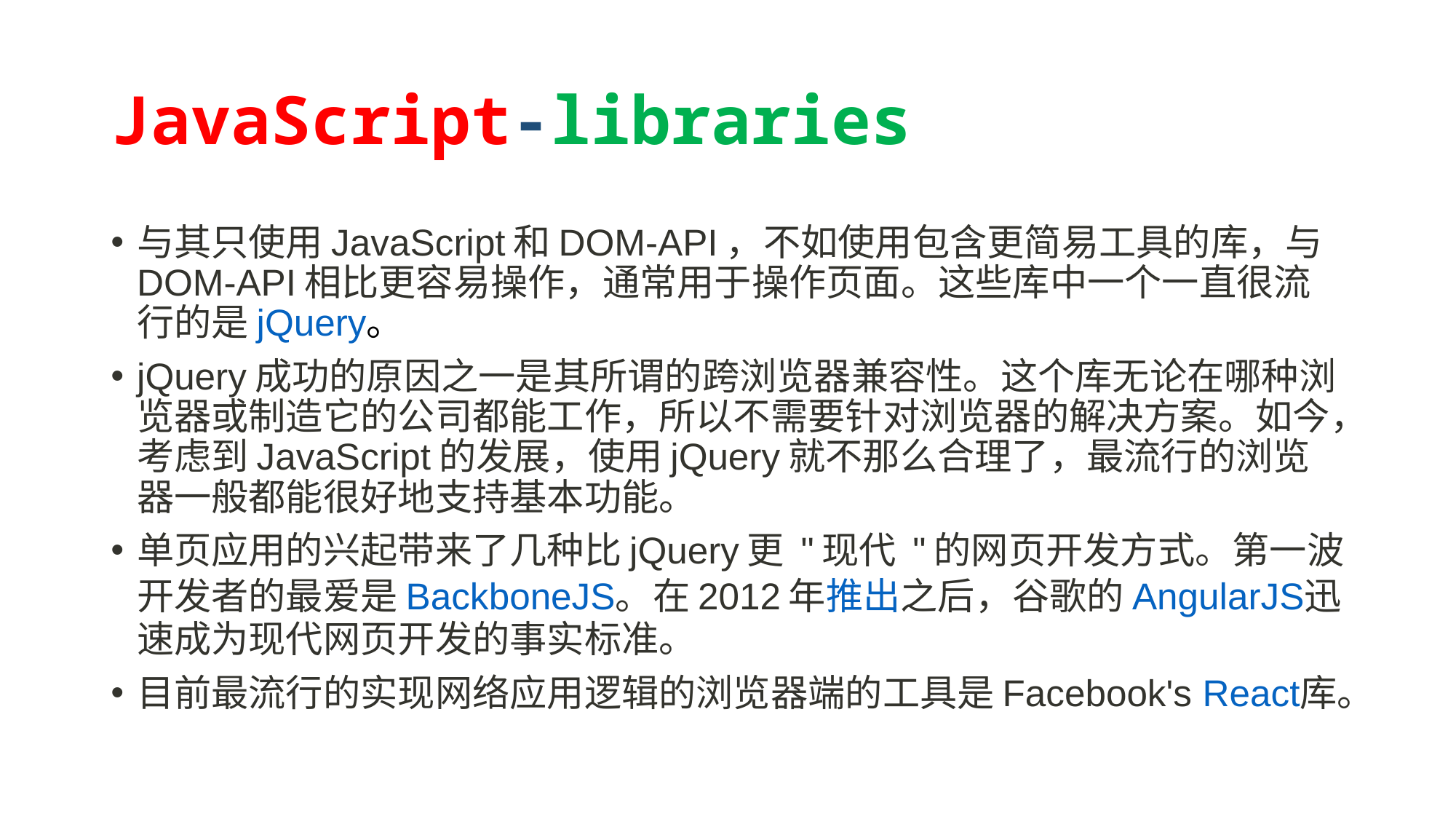

# JavaScript-libraries
与其只使用JavaScript和DOM-API，不如使用包含更简易工具的库，与DOM-API相比更容易操作，通常用于操作页面。这些库中一个一直很流行的是jQuery。
jQuery成功的原因之一是其所谓的跨浏览器兼容性。这个库无论在哪种浏览器或制造它的公司都能工作，所以不需要针对浏览器的解决方案。如今，考虑到JavaScript的发展，使用jQuery就不那么合理了，最流行的浏览器一般都能很好地支持基本功能。
单页应用的兴起带来了几种比jQuery更 "现代 "的网页开发方式。第一波开发者的最爱是BackboneJS。在2012年推出之后，谷歌的AngularJS迅速成为现代网页开发的事实标准。
目前最流行的实现网络应用逻辑的浏览器端的工具是Facebook's React库。